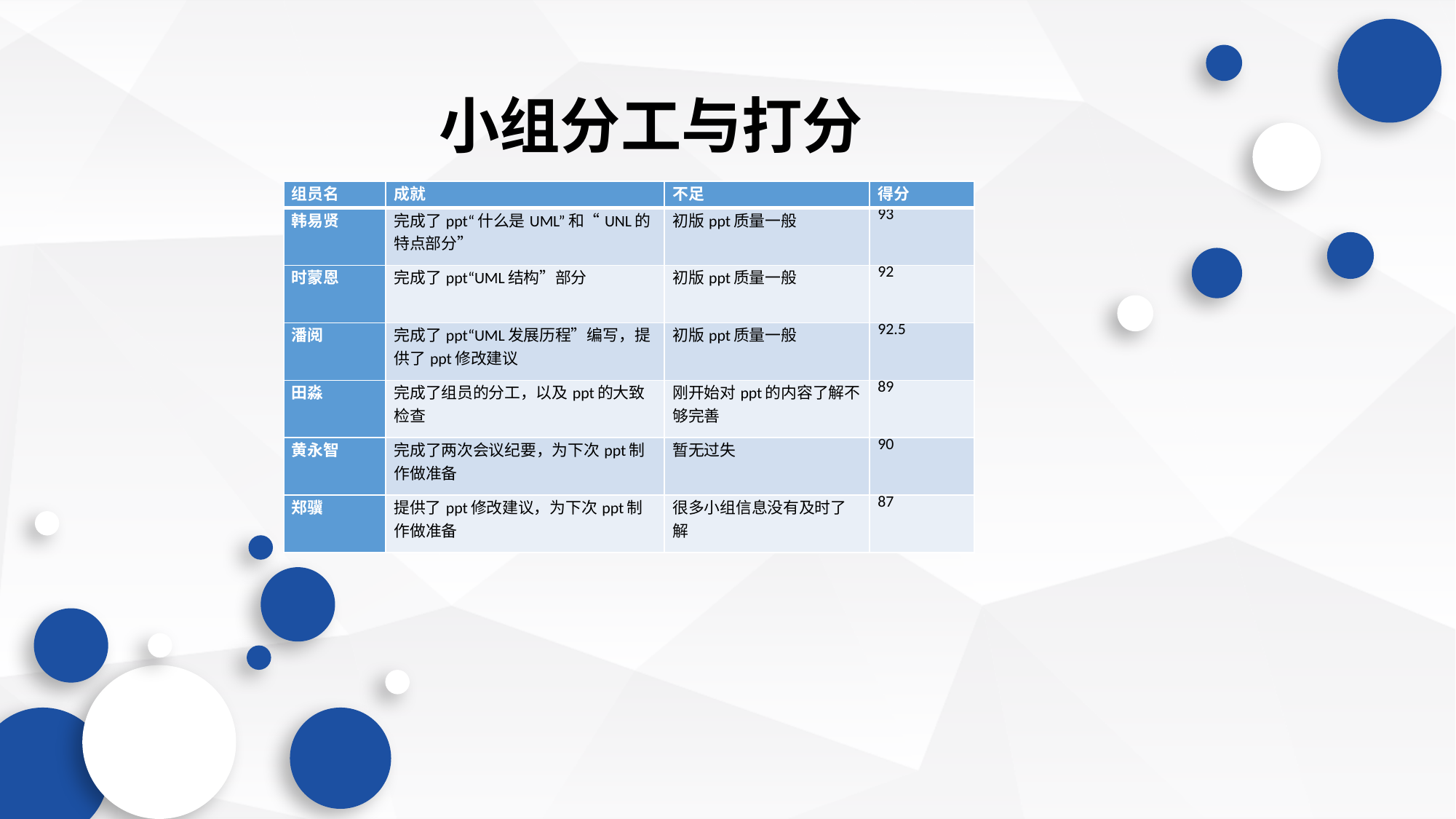

小组分工与打分

| 组员名 | 成就 | 不足 | 得分 |
| --- | --- | --- | --- |
| 韩易贤 | 完成了ppt“什么是UML”和“UNL的特点部分” | 初版ppt质量一般 | 93 |
| 时蒙恩 | 完成了ppt“UML结构”部分 | 初版ppt质量一般 | 92 |
| 潘阅 | 完成了ppt“UML发展历程”编写，提供了ppt修改建议 | 初版ppt质量一般 | 92.5 |
| 田淼 | 完成了组员的分工，以及ppt的大致检查 | 刚开始对ppt的内容了解不够完善 | 89 |
| 黄永智 | 完成了两次会议纪要，为下次ppt制作做准备 | 暂无过失 | 90 |
| 郑骥 | 提供了ppt修改建议，为下次ppt制作做准备 | 很多小组信息没有及时了解 | 87 |